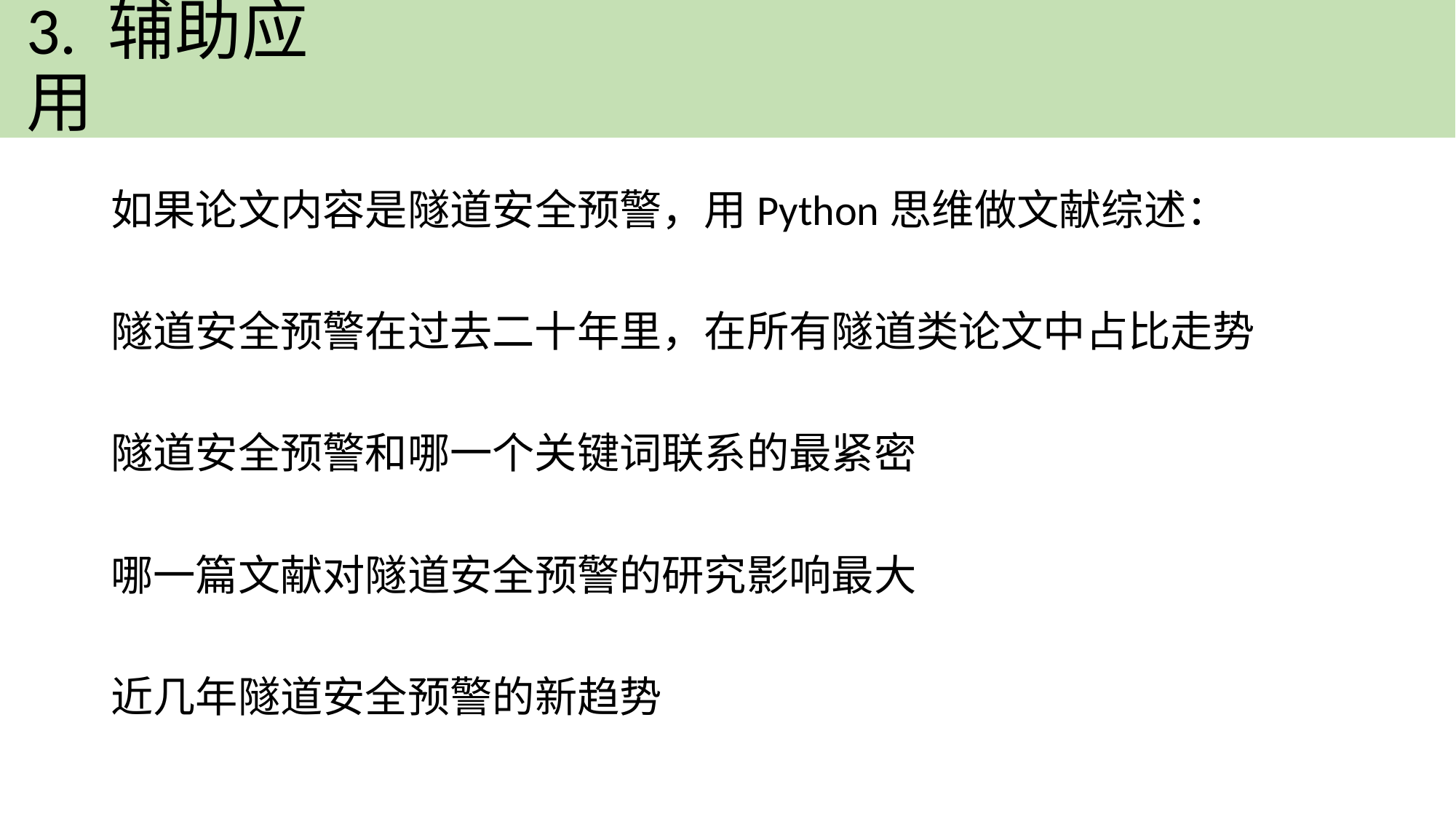

# 3. 辅助应用
如果论文内容是隧道安全预警，用Python思维做文献综述：

隧道安全预警在过去二十年里，在所有隧道类论文中占比走势

隧道安全预警和哪一个关键词联系的最紧密

哪一篇文献对隧道安全预警的研究影响最大

近几年隧道安全预警的新趋势